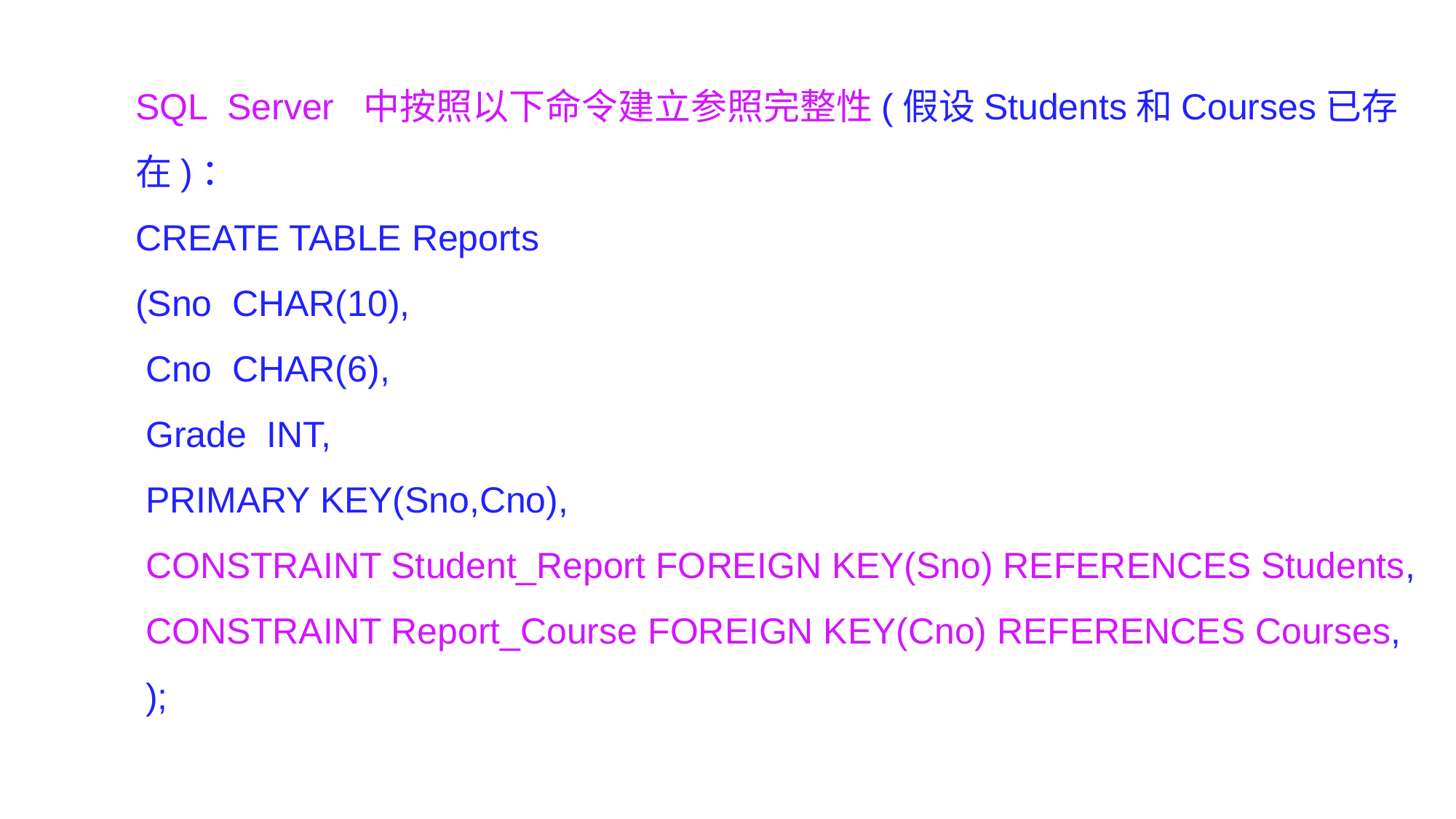

SQL  Server  中按照以下命令建立参照完整性(假设Students和Courses已存在)：
CREATE TABLE Reports
(Sno  CHAR(10),
 Cno  CHAR(6),
 Grade  INT,
 PRIMARY KEY(Sno,Cno),
 CONSTRAINT Student_Report FOREIGN KEY(Sno) REFERENCES Students,
 CONSTRAINT Report_Course FOREIGN KEY(Cno) REFERENCES Courses,
 );